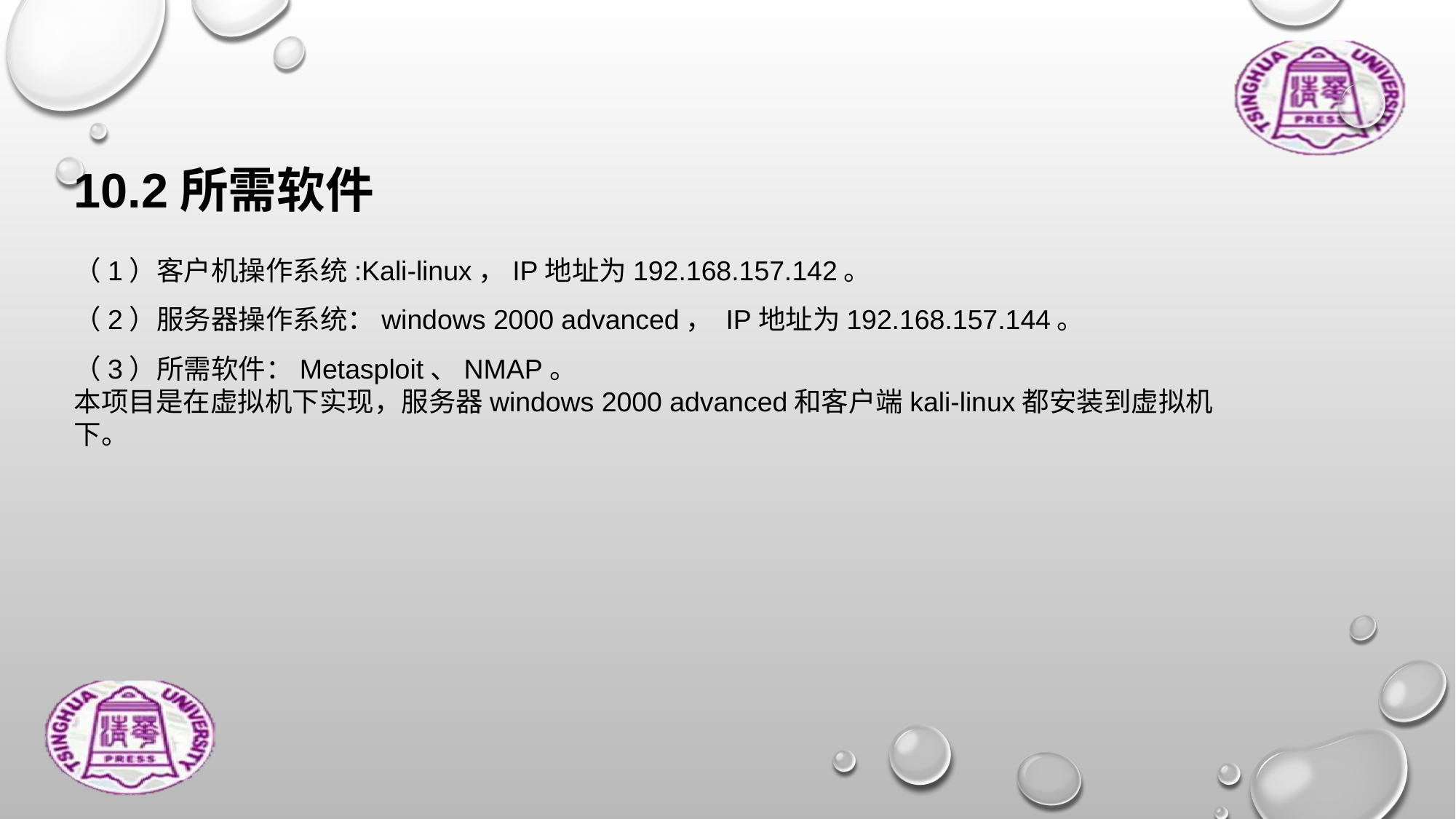

10.2所需软件
（1）客户机操作系统:Kali-linux，IP地址为192.168.157.142。
（2）服务器操作系统：windows 2000 advanced， IP地址为192.168.157.144。
（3）所需软件：Metasploit、NMAP。
本项目是在虚拟机下实现，服务器windows 2000 advanced和客户端kali-linux都安装到虚拟机下。